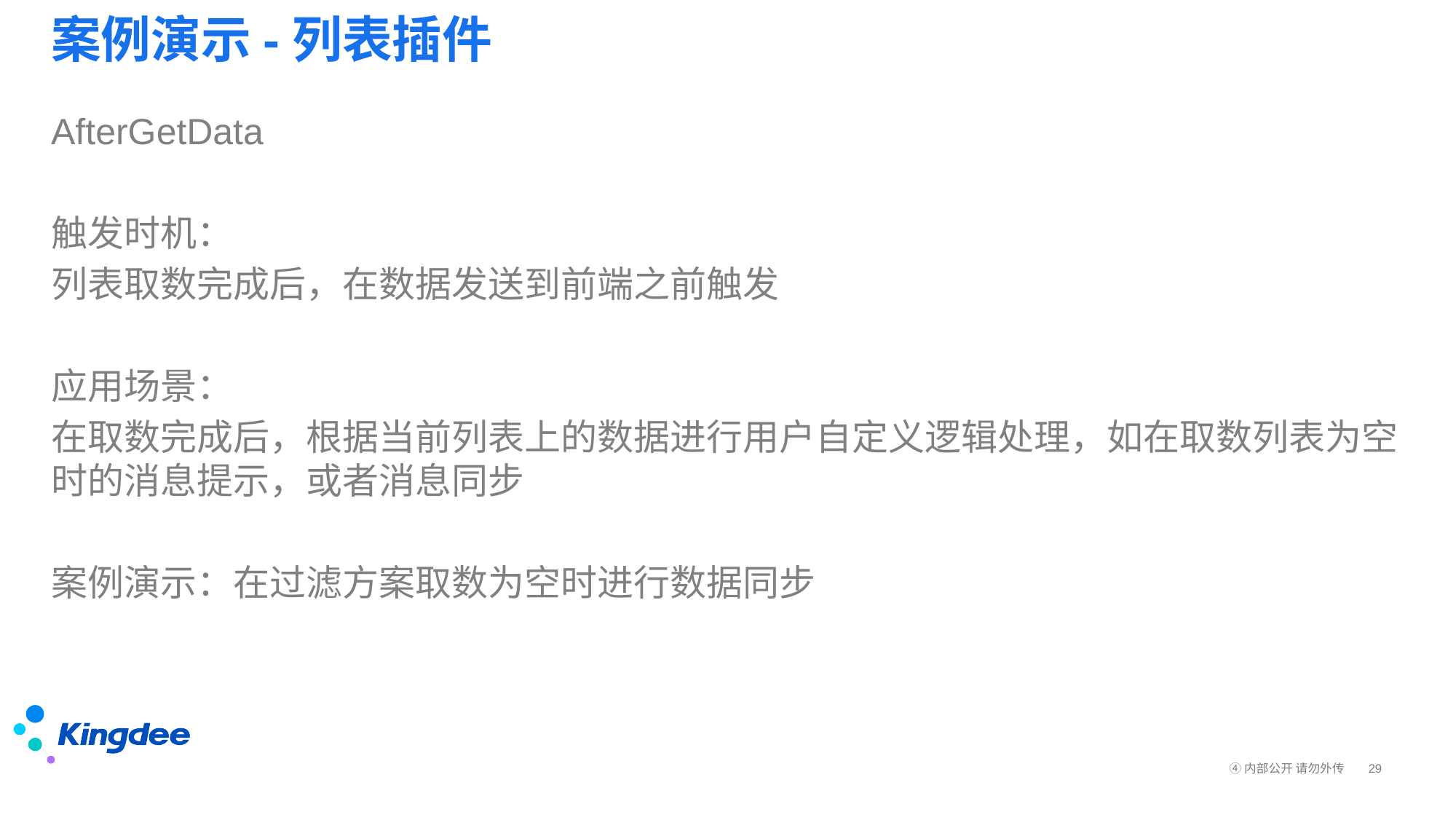

# 案例演示-列表插件
AfterGetData

触发时机：
列表取数完成后，在数据发送到前端之前触发

应用场景：
在取数完成后，根据当前列表上的数据进行用户自定义逻辑处理，如在取数列表为空时的消息提示，或者消息同步

案例演示：在过滤方案取数为空时进行数据同步